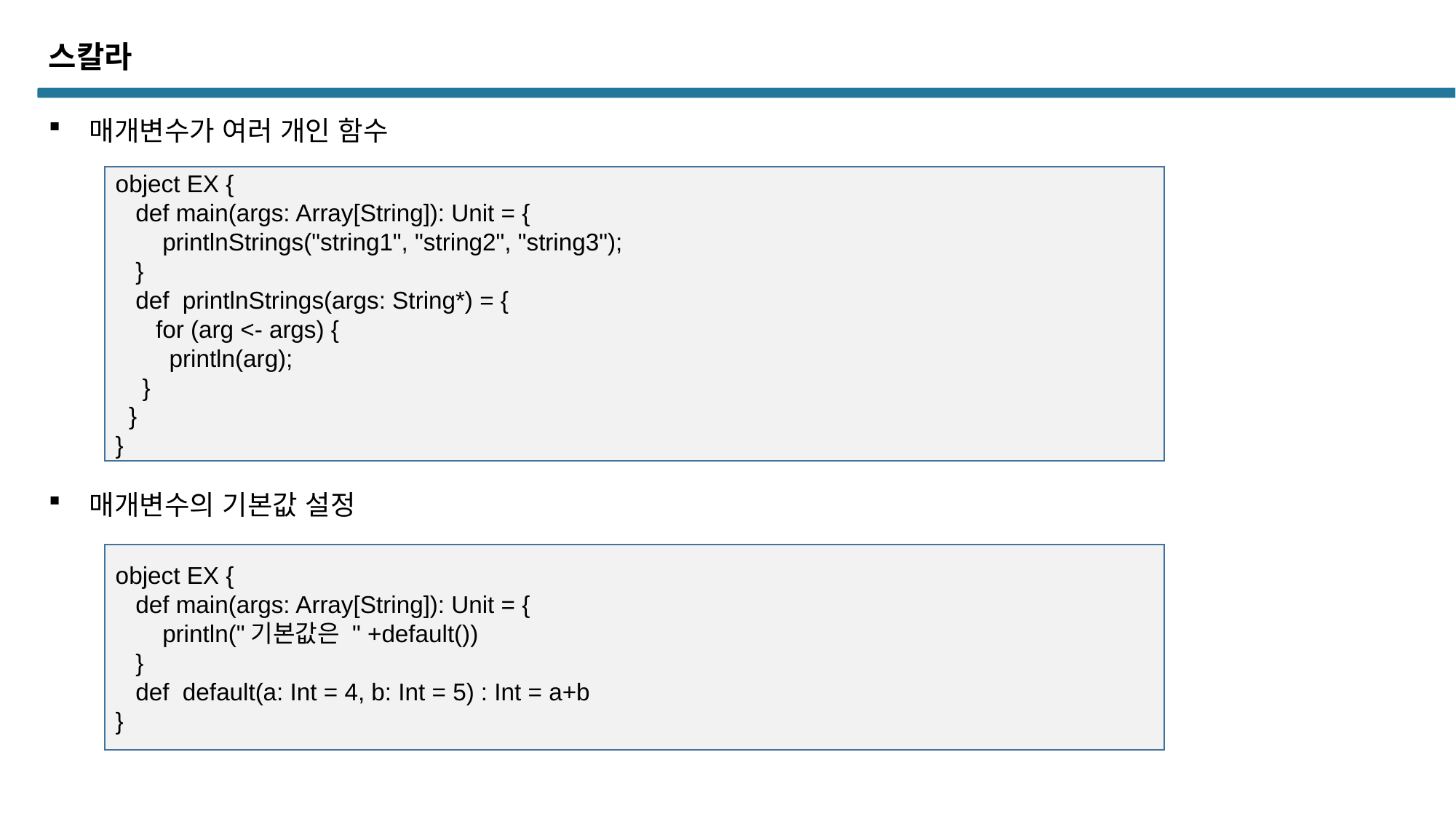

스칼라
매개변수가 여러 개인 함수
object EX {
   def main(args: Array[String]): Unit = {
       printlnStrings("string1", "string2", "string3");
   }
   def  printlnStrings(args: String*) = {
      for (arg <- args) {
        println(arg);
    }
  }
}
매개변수의 기본값 설정

object EX {
   def main(args: Array[String]): Unit = {
       println("기본값은 " +default())
   }
   def  default(a: Int = 4, b: Int = 5) : Int = a+b
}